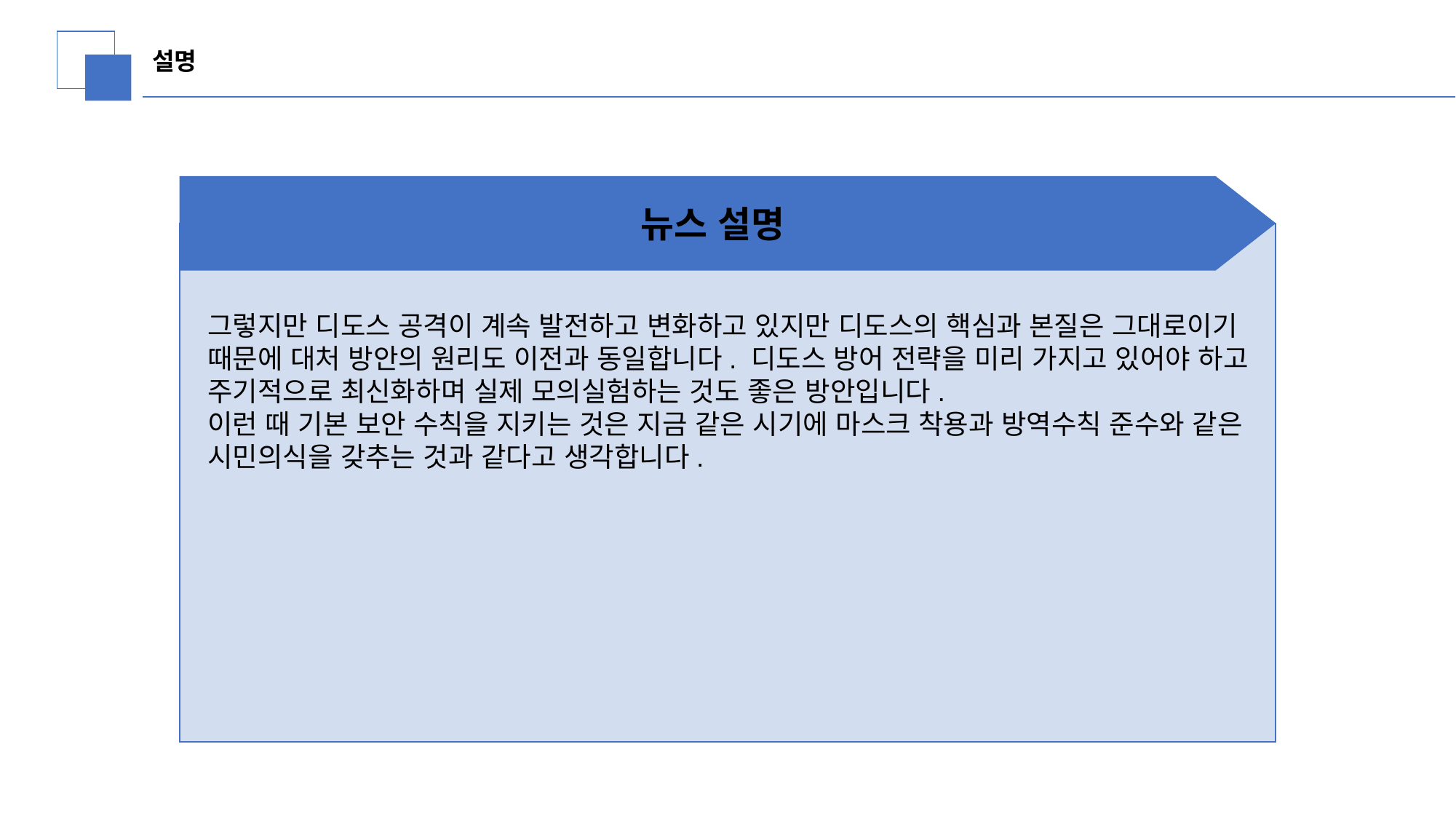

# 설명
뉴스 설명

그렇지만 디도스 공격이 계속 발전하고 변화하고 있지만 디도스의 핵심과 본질은 그대로이기 때문에 대처 방안의 원리도 이전과 동일합니다. 디도스 방어 전략을 미리 가지고 있어야 하고 주기적으로 최신화하며 실제 모의실험하는 것도 좋은 방안입니다.
이런 때 기본 보안 수칙을 지키는 것은 지금 같은 시기에 마스크 착용과 방역수칙 준수와 같은 시민의식을 갖추는 것과 같다고 생각합니다.